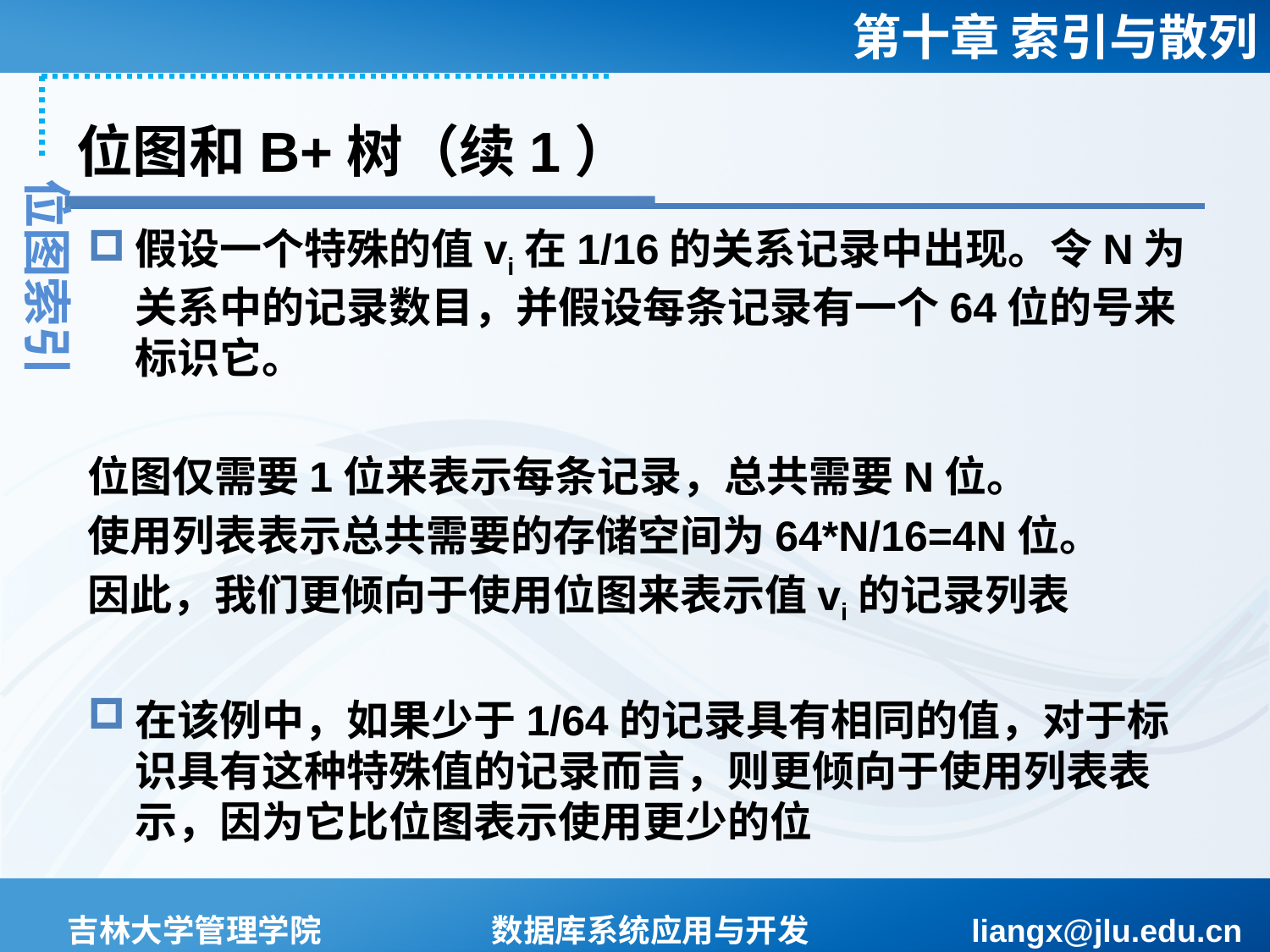

# 位图和B+树（续1）
位图索引

假设一个特殊的值vi在1/16的关系记录中出现。令N为关系中的记录数目，并假设每条记录有一个64位的号来标识它。

位图仅需要1位来表示每条记录，总共需要N位。
使用列表表示总共需要的存储空间为64*N/16=4N位。
因此，我们更倾向于使用位图来表示值vi的记录列表

在该例中，如果少于1/64的记录具有相同的值，对于标识具有这种特殊值的记录而言，则更倾向于使用列表表示，因为它比位图表示使用更少的位